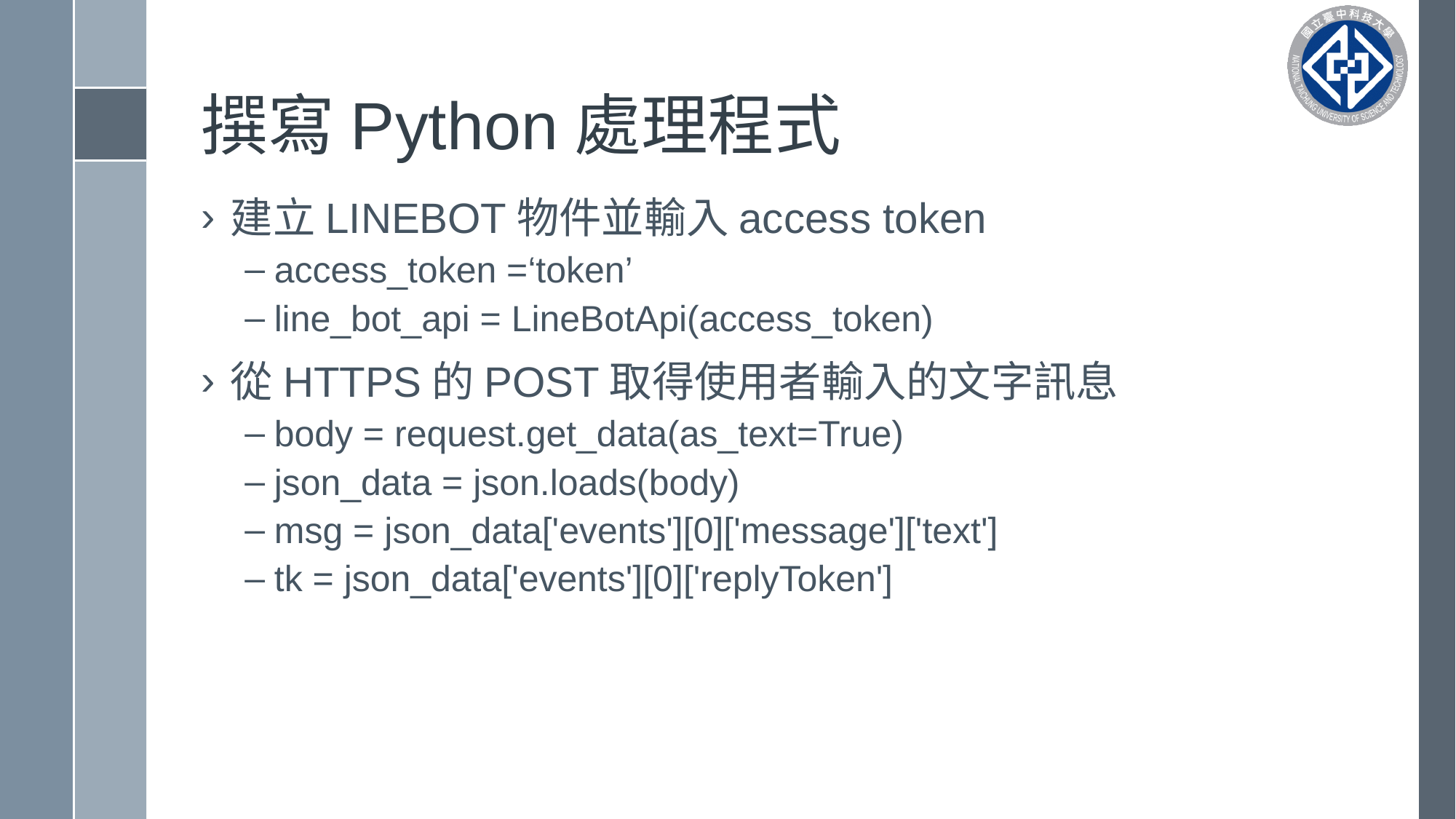

# 撰寫Python處理程式
建立LINEBOT物件並輸入access token
access_token =‘token’
line_bot_api = LineBotApi(access_token)
從HTTPS的POST取得使用者輸入的文字訊息
body = request.get_data(as_text=True)
json_data = json.loads(body)
msg = json_data['events'][0]['message']['text']
tk = json_data['events'][0]['replyToken']